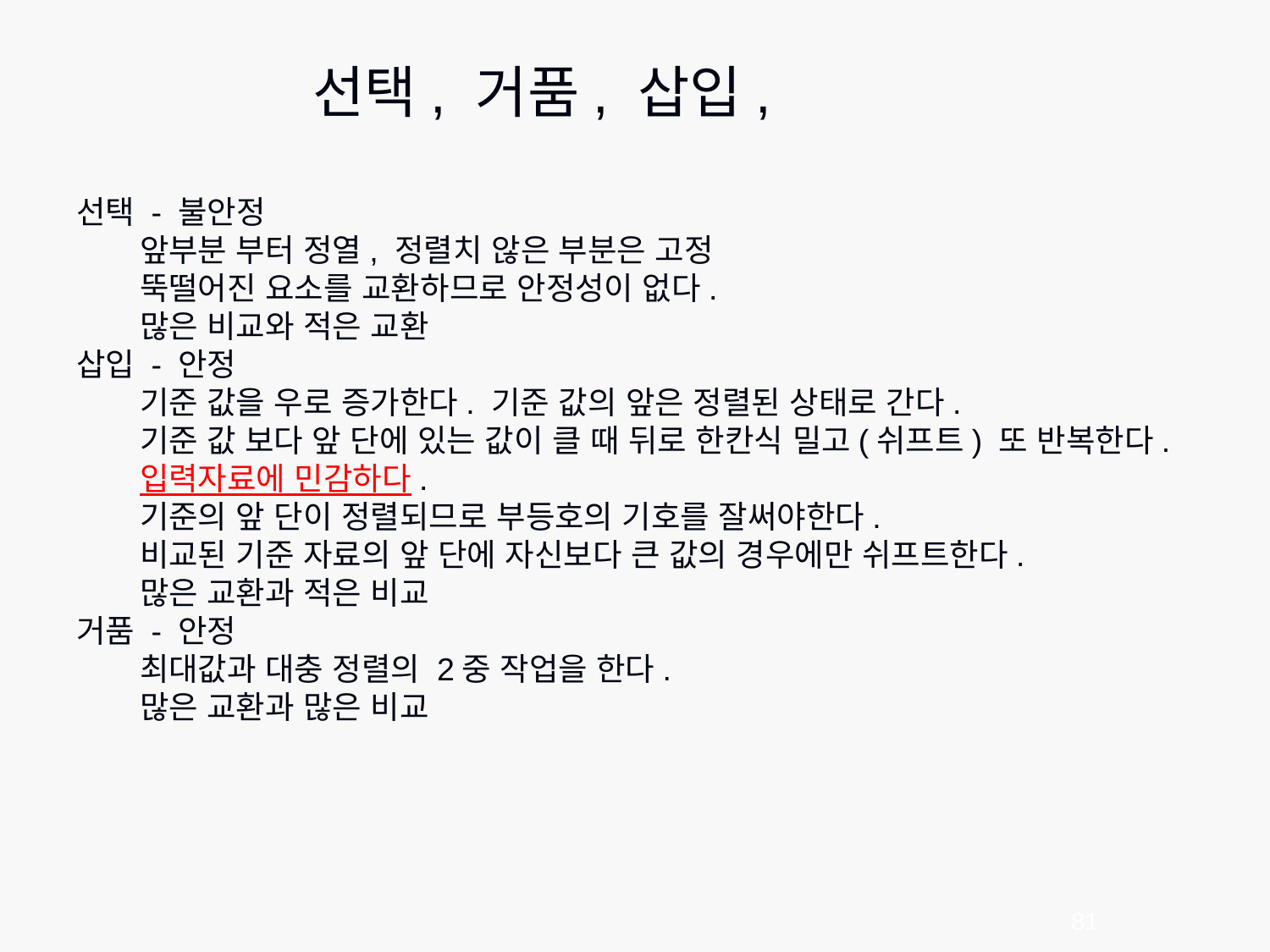

선택, 거품, 삽입,
선택 - 불안정
앞부분 부터 정열, 정렬치 않은 부분은 고정
뚝떨어진 요소를 교환하므로 안정성이 없다.
많은 비교와 적은 교환
삽입 - 안정
기준 값을 우로 증가한다. 기준 값의 앞은 정렬된 상태로 간다.
기준 값 보다 앞 단에 있는 값이 클 때 뒤로 한칸식 밀고(쉬프트) 또 반복한다.
입력자료에 민감하다.
기준의 앞 단이 정렬되므로 부등호의 기호를 잘써야한다.
비교된 기준 자료의 앞 단에 자신보다 큰 값의 경우에만 쉬프트한다.
많은 교환과 적은 비교
거품 - 안정
최대값과 대충 정렬의 2중 작업을 한다.
많은 교환과 많은 비교
81